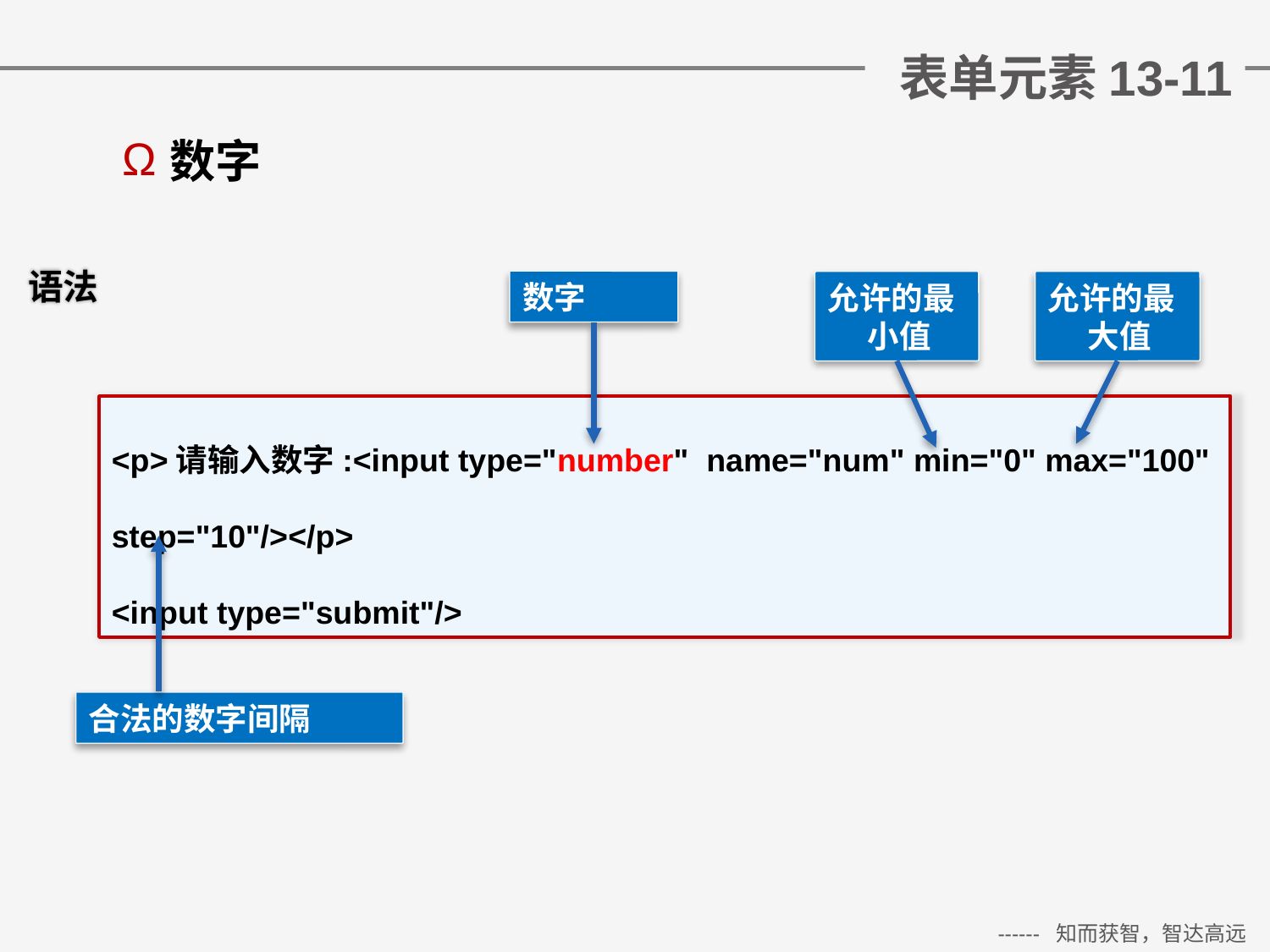

# 表单元素13-11
数字
语法
数字
允许的最小值
允许的最大值
<p>请输入数字:<input type="number"  name="num" min="0" max="100" step="10"/></p>
<input type="submit"/>
合法的数字间隔